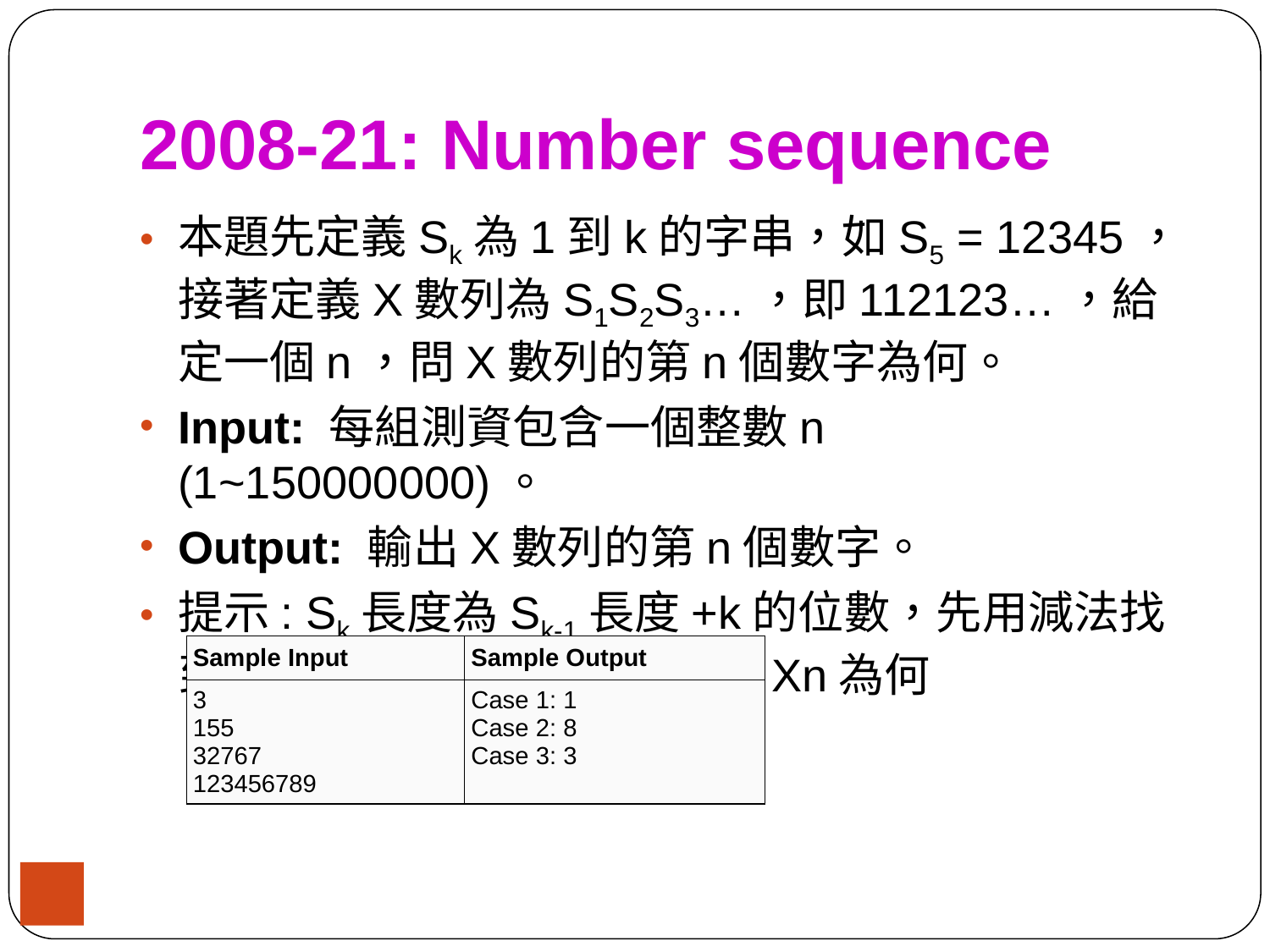

# 2008-21: Number sequence
本題先定義Sk為1到k的字串，如S5 = 12345，接著定義X數列為S1S2S3…，即112123…，給定一個n，問X數列的第n個數字為何。
Input: 每組測資包含一個整數n (1~150000000)。
Output: 輸出X數列的第n個數字。
提示: Sk長度為Sk-1長度+k的位數，先用減法找到n是在第幾個Sk，再去找Xn為何
| Sample Input | Sample Output |
| --- | --- |
| 3 155 32767 123456789 | Case 1: 1 Case 2: 8 Case 3: 3 |